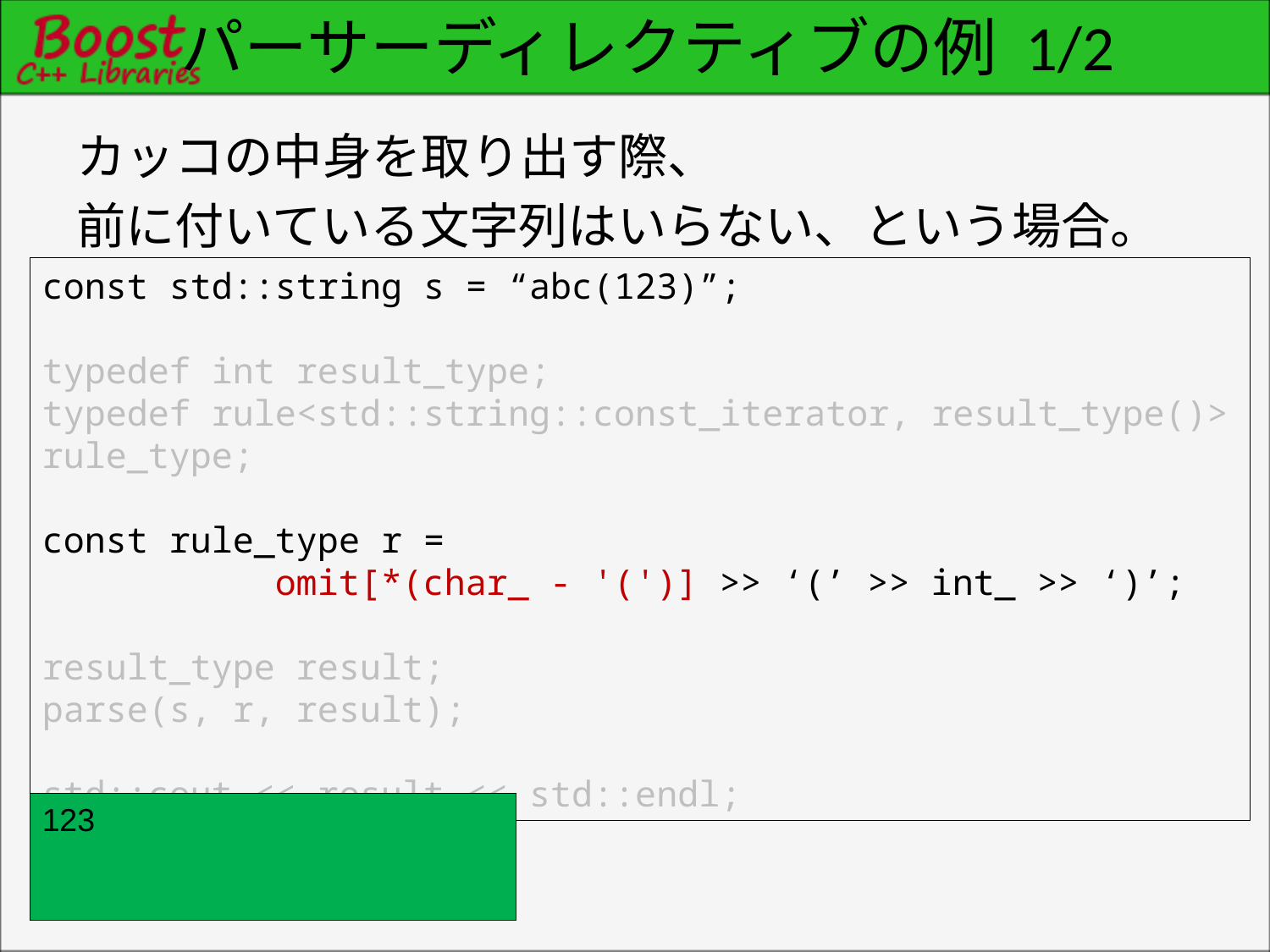

# パーサーディレクティブの例 1/2
カッコの中身を取り出す際、
前に付いている文字列はいらない、という場合。
const std::string s = “abc(123)”;

typedef int result_type;
typedef rule<std::string::const_iterator, result_type()> rule_type;

const rule_type r =
           omit[*(char_ - '(')] >> ‘(’ >> int_ >> ‘)’;

result_type result;
parse(s, r, result);

std::cout << result << std::endl;
123